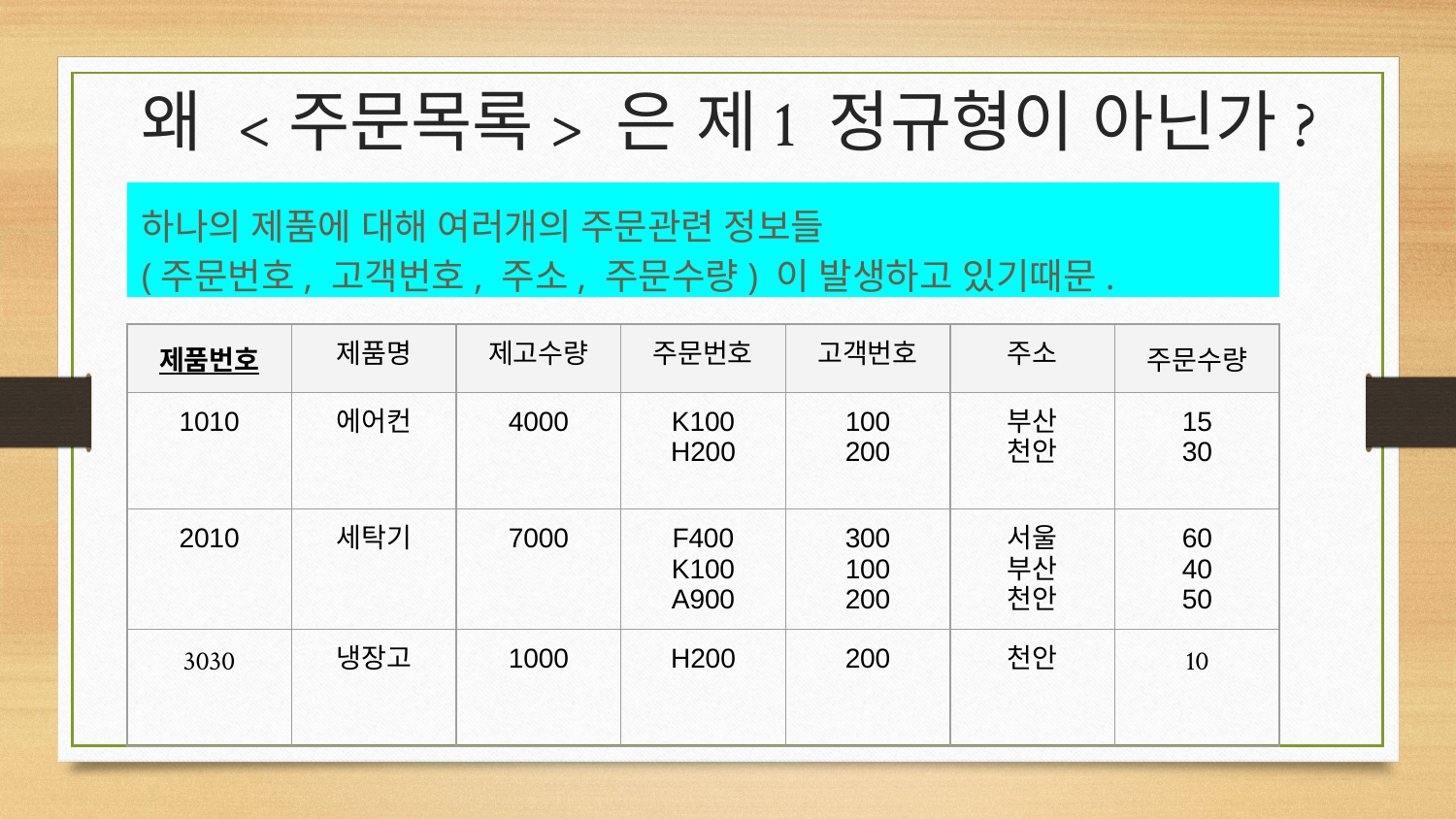

# 왜 <주문목록> 은 제1 정규형이 아닌가?
하나의 제품에 대해 여러개의 주문관련 정보들
(주문번호, 고객번호, 주소, 주문수량) 이 발생하고 있기때문.

| 제품번호 | 제품명 | 제고수량 | 주문번호 | 고객번호 | 주소 | 주문수량 |
| --- | --- | --- | --- | --- | --- | --- |
| 1010 | 에어컨 | 4000 | K100 H200 | 100 200 | 부산 천안 | 15 30 |
| 2010 | 세탁기 | 7000 | F400 K100 A900 | 300 100 200 | 서울 부산 천안 | 60 40 50 |
| 3030 | 냉장고 | 1000 | H200 | 200 | 천안 | 10 |